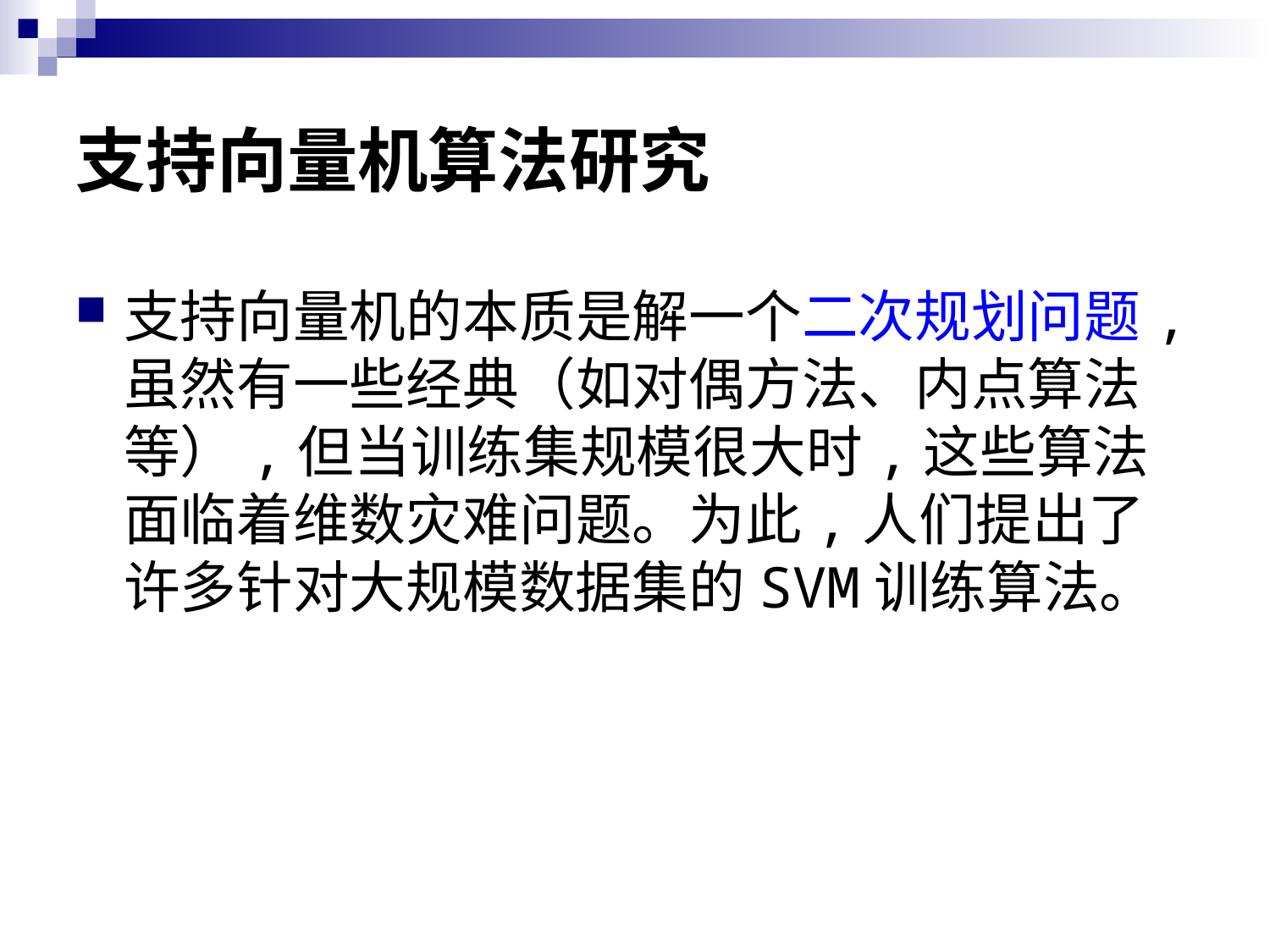

# 支持向量机算法研究
支持向量机的本质是解一个二次规划问题,虽然有一些经典（如对偶方法、内点算法等）,但当训练集规模很大时,这些算法面临着维数灾难问题。为此,人们提出了许多针对大规模数据集的SVM训练算法。